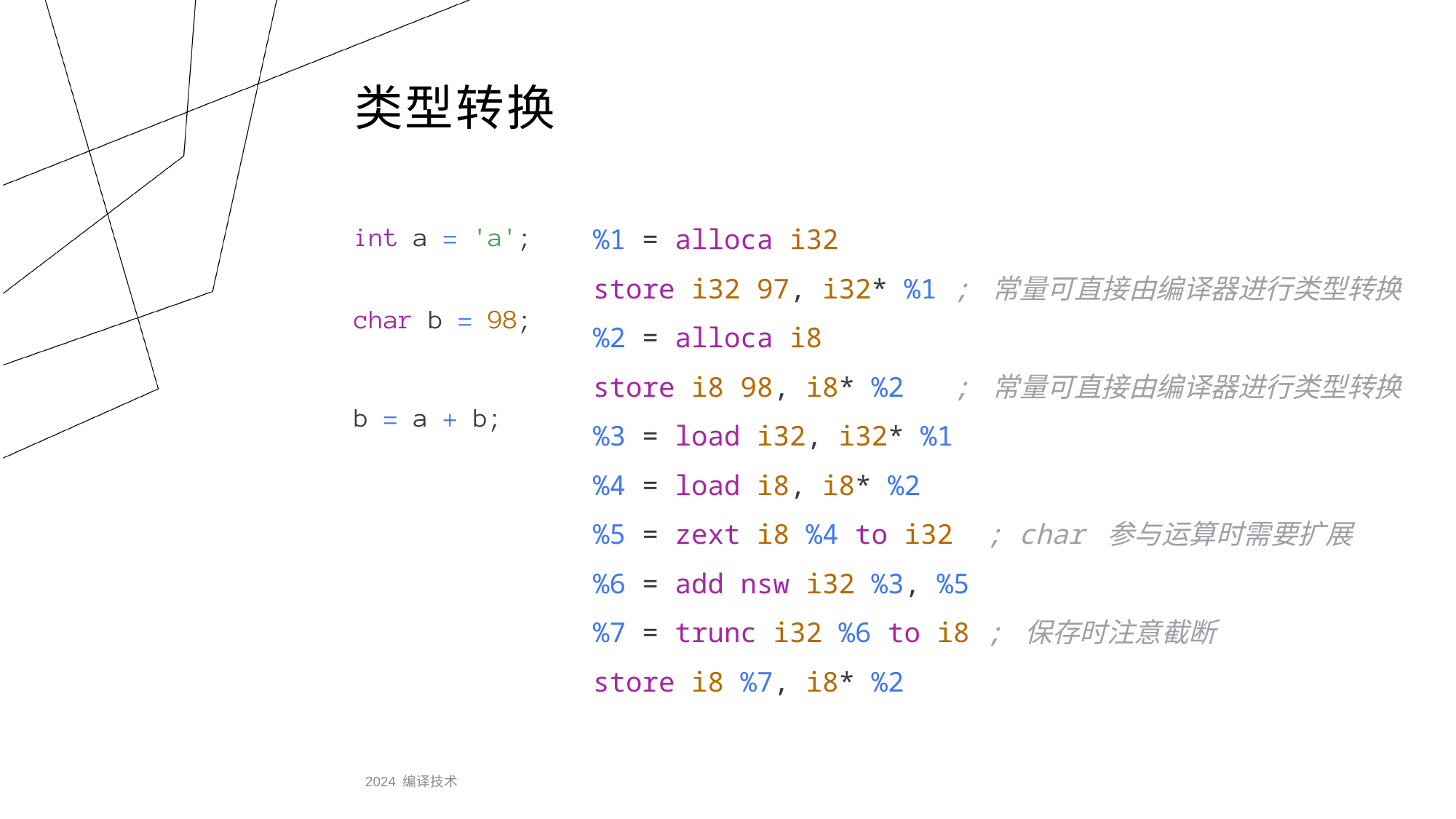

# 类型转换
int a = 'a';
char b = 98;
b = a + b;
%1 = alloca i32
store i32 97, i32* %1 ; 常量可直接由编译器进行类型转换
%2 = alloca i8
store i8 98, i8* %2   ; 常量可直接由编译器进行类型转换
%3 = load i32, i32* %1
%4 = load i8, i8* %2
%5 = zext i8 %4 to i32  ; char 参与运算时需要扩展
%6 = add nsw i32 %3, %5
%7 = trunc i32 %6 to i8 ; 保存时注意截断
store i8 %7, i8* %2
2024 编译技术
25